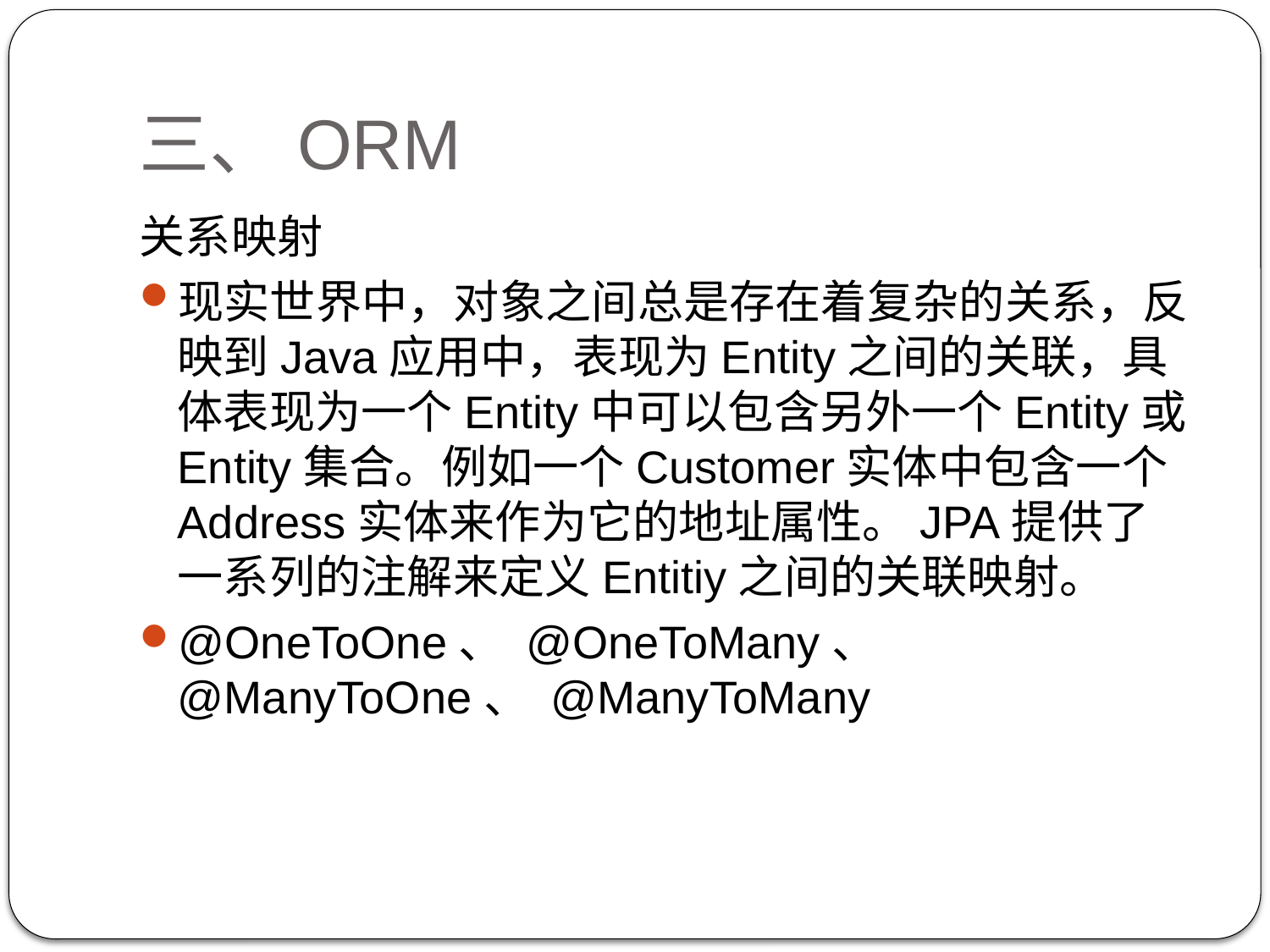

# 三、ORM
关系映射
现实世界中，对象之间总是存在着复杂的关系，反映到Java应用中，表现为Entity之间的关联，具体表现为一个Entity中可以包含另外一个Entity或Entity集合。例如一个Customer实体中包含一个Address实体来作为它的地址属性。JPA提供了一系列的注解来定义Entitiy之间的关联映射。
@OneToOne、 @OneToMany、 @ManyToOne、 @ManyToMany